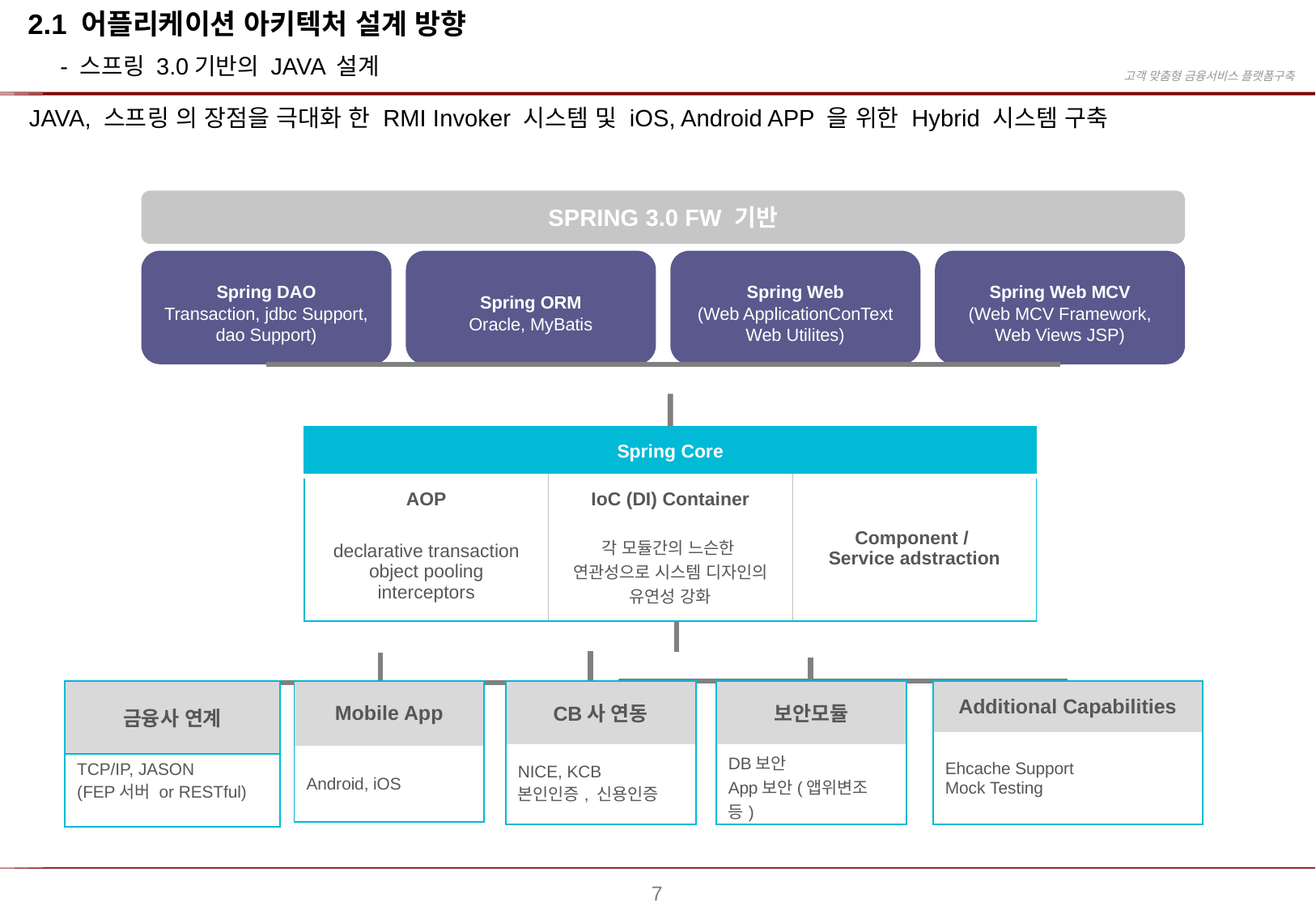

2.1 어플리케이션 아키텍처 설계 방향

     - 스프링 3.0기반의 JAVA 설계
JAVA, 스프링 의 장점을 극대화 한 RMI Invoker 시스템 및 iOS, Android APP 을 위한 Hybrid 시스템 구축
SPRING 3.0 FW 기반
Spring DAO
Transaction, jdbc Support,
dao Support)
Spring ORM
Oracle, MyBatis
Spring Web
(Web ApplicationConText
Web Utilites)
Spring Web MCV
(Web MCV Framework, Web Views JSP)
| Spring Core |  |  |
| --- | --- | --- |
| AOP | IoC (DI) Container | Component / Service adstraction |
| declarative transaction object pooling interceptors | 각 모듈간의 느슨한 연관성으로 시스템 디자인의 유연성 강화 |  |
| 금융사 연계 |
| --- |
| TCP/IP, JASON (FEP서버 or RESTful) |
| Mobile App |
| --- |
| Android, iOS |
| CB사 연동 |
| --- |
| NICE, KCB 본인인증, 신용인증 |
| 보안모듈 |
| --- |
| DB보안 App보안(앱위변조 등) |
| Additional Capabilities |
| --- |
| Ehcache Support Mock Testing |